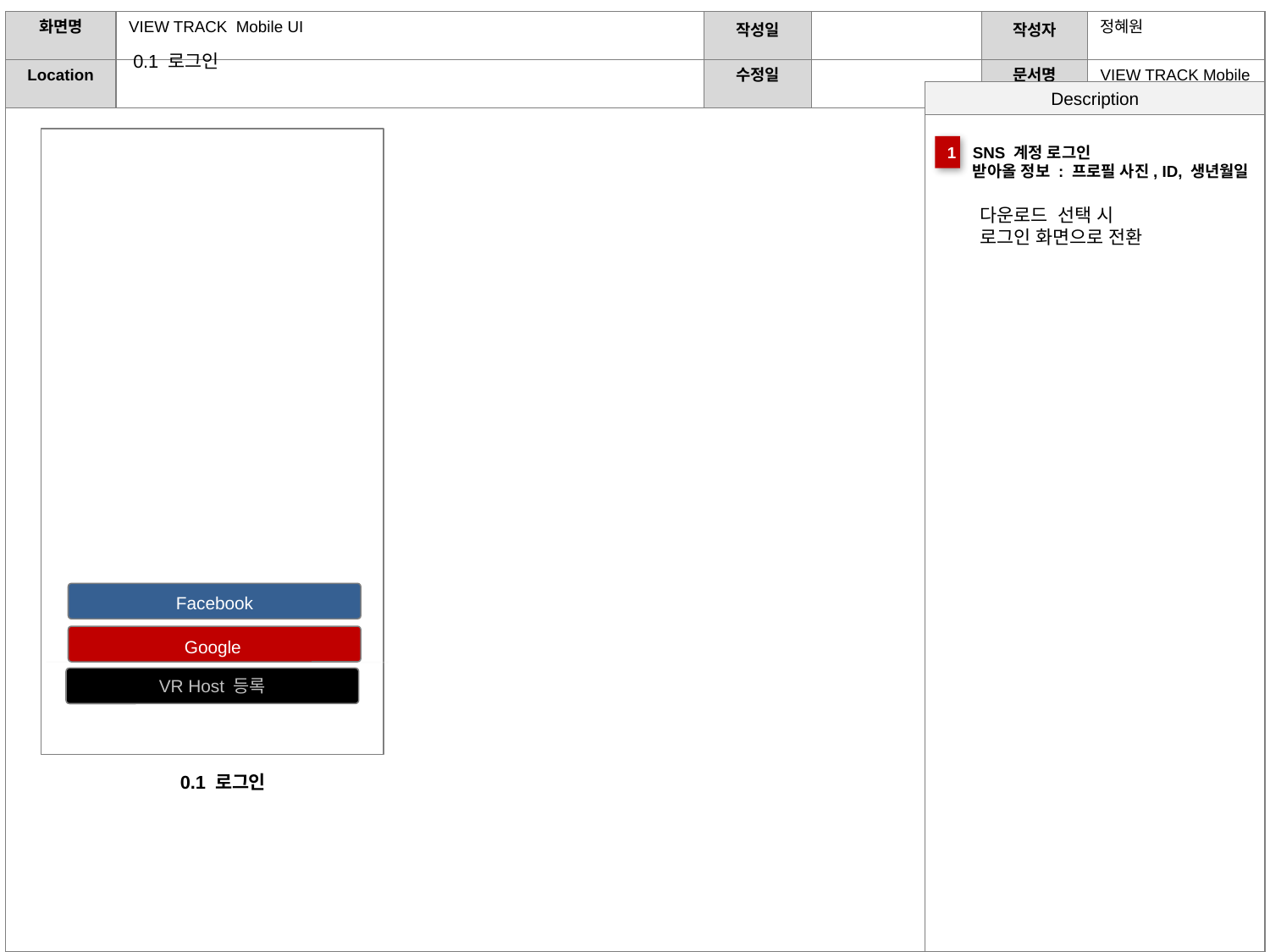

0.1 로그인

1
SNS 계정 로그인
받아올 정보 : 프로필 사진, ID, 생년월일
다운로드  선택 시
로그인 화면으로 전환

Facebook

Google
VR Host 등록
0.1 로그인